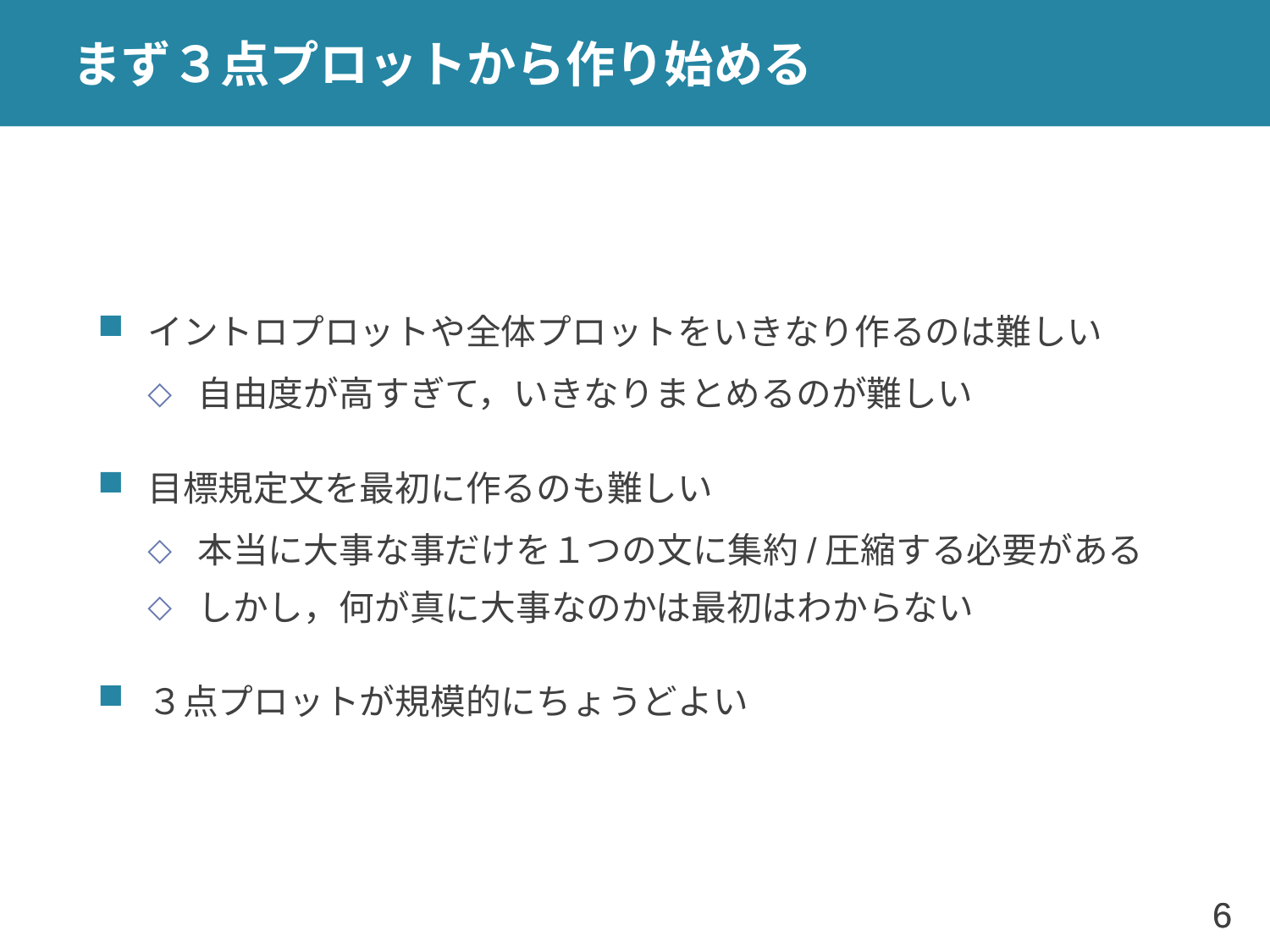

# まず３点プロットから作り始める
イントロプロットや全体プロットをいきなり作るのは難しい
自由度が高すぎて，いきなりまとめるのが難しい
目標規定文を最初に作るのも難しい
本当に大事な事だけを１つの文に集約/圧縮する必要がある
しかし，何が真に大事なのかは最初はわからない
３点プロットが規模的にちょうどよい